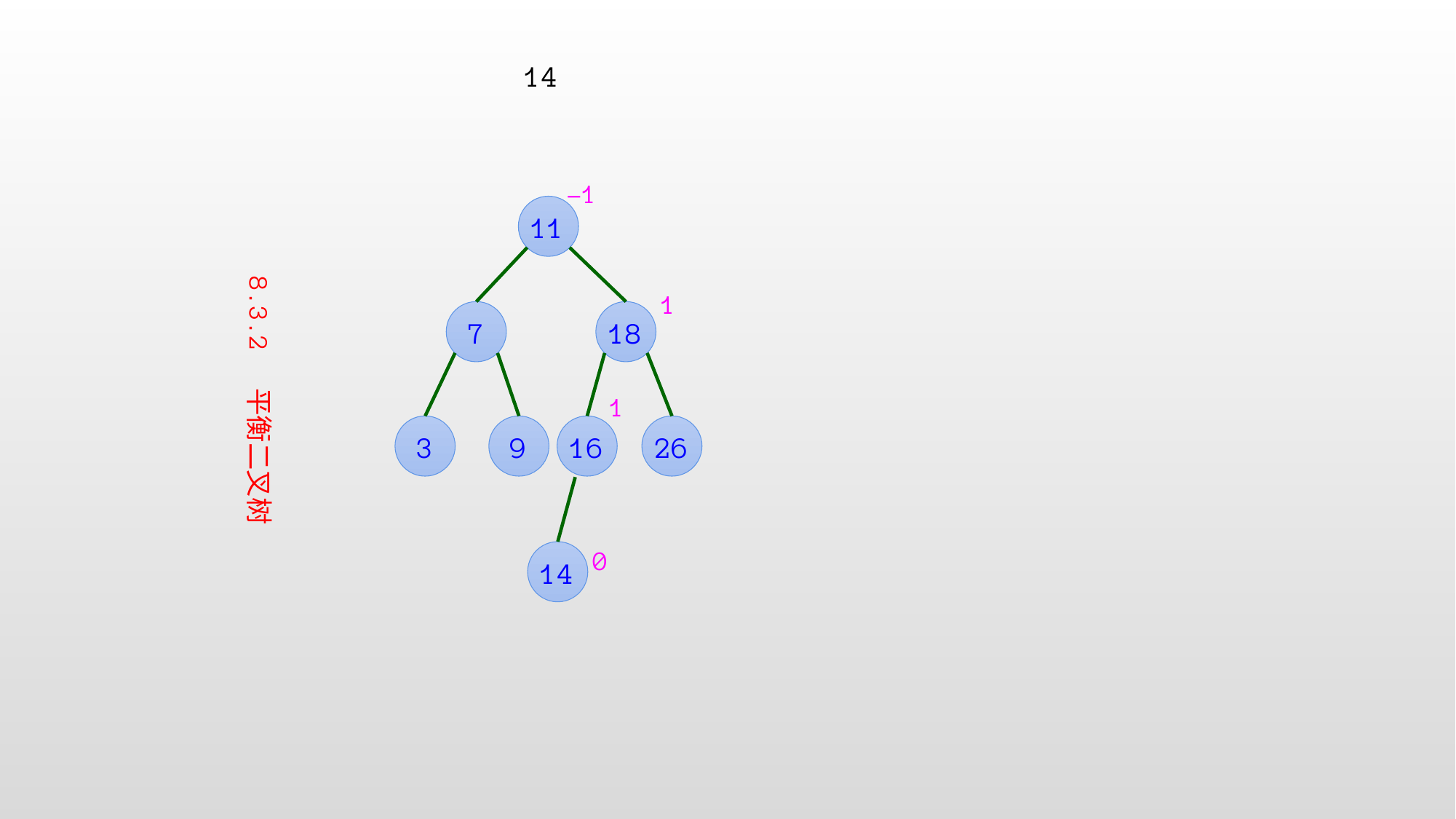

14
-1
1
1
0
11
8.3.2  平衡二叉树
7
18
3
9
16
26
14